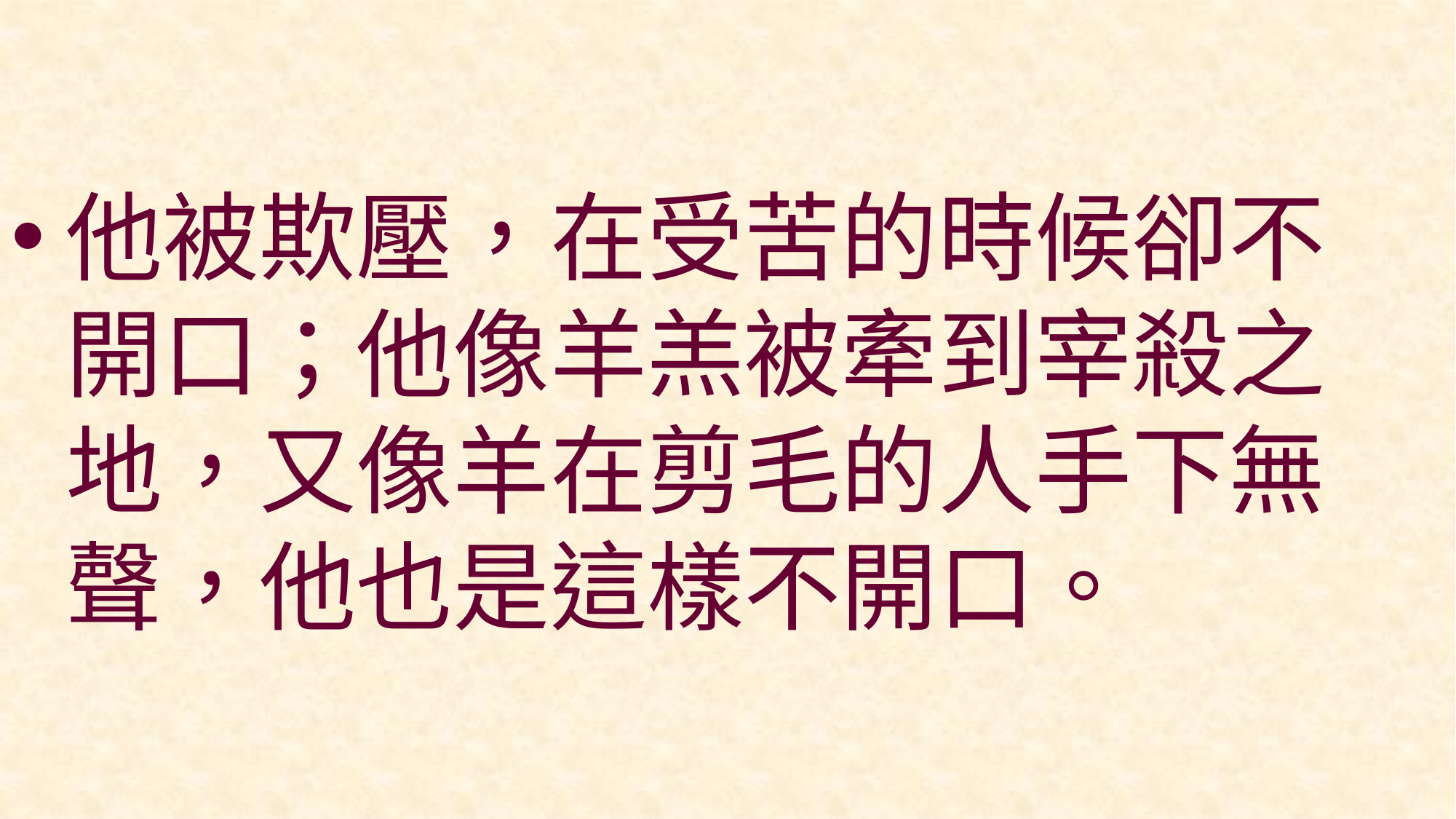

他被欺壓，在受苦的時候卻不開口；他像羊羔被牽到宰殺之地，又像羊在剪毛的人手下無聲，他也是這樣不開口。